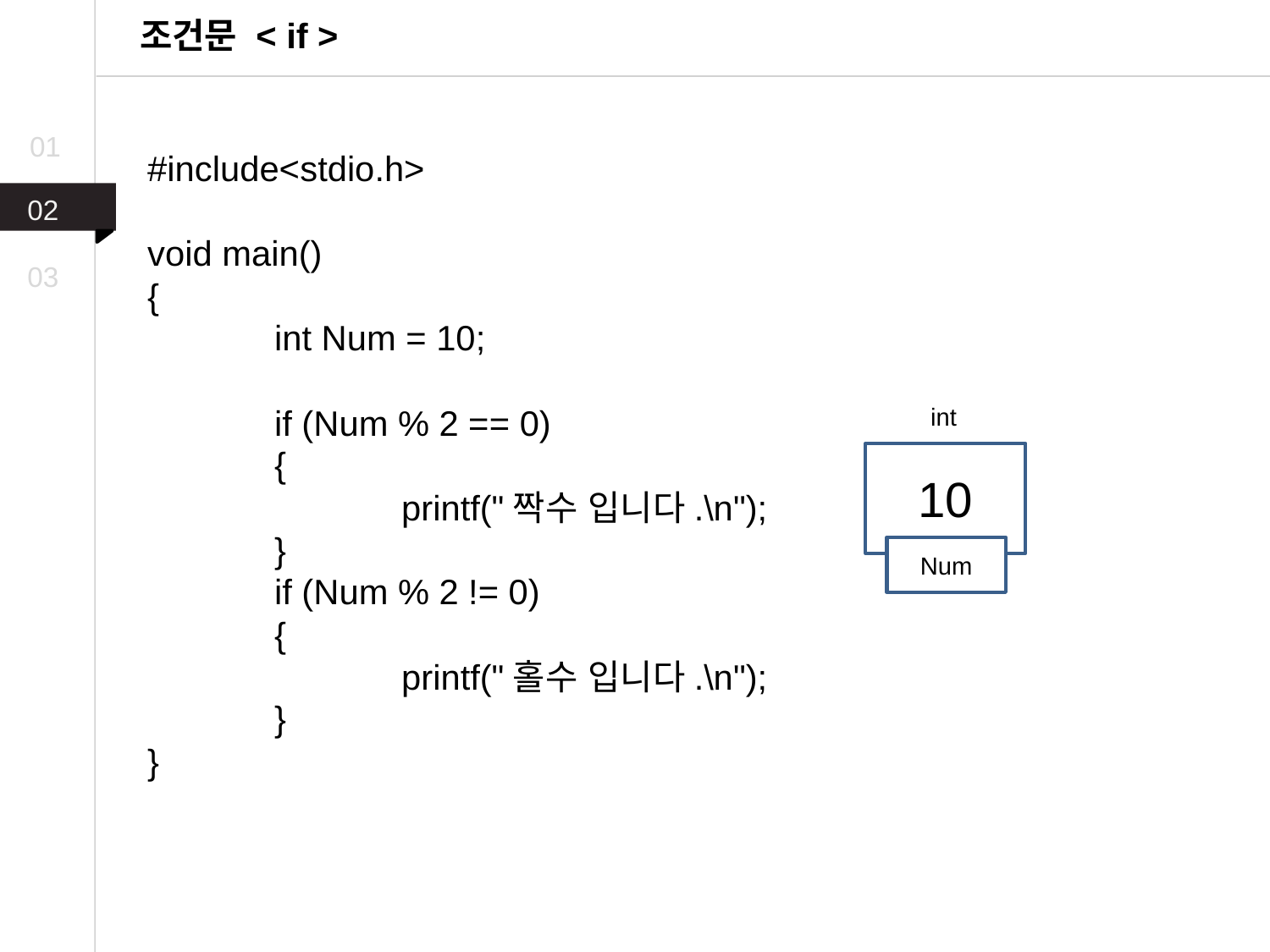

조건문 < if >
01
#include<stdio.h>

void main()
{
	int Num = 10;

	if (Num % 2 == 0)
	{
		printf("짝수 입니다.\n");
	}
	if (Num % 2 != 0)
	{
		printf("홀수 입니다.\n");
	}
}

02

03
int

10
Num